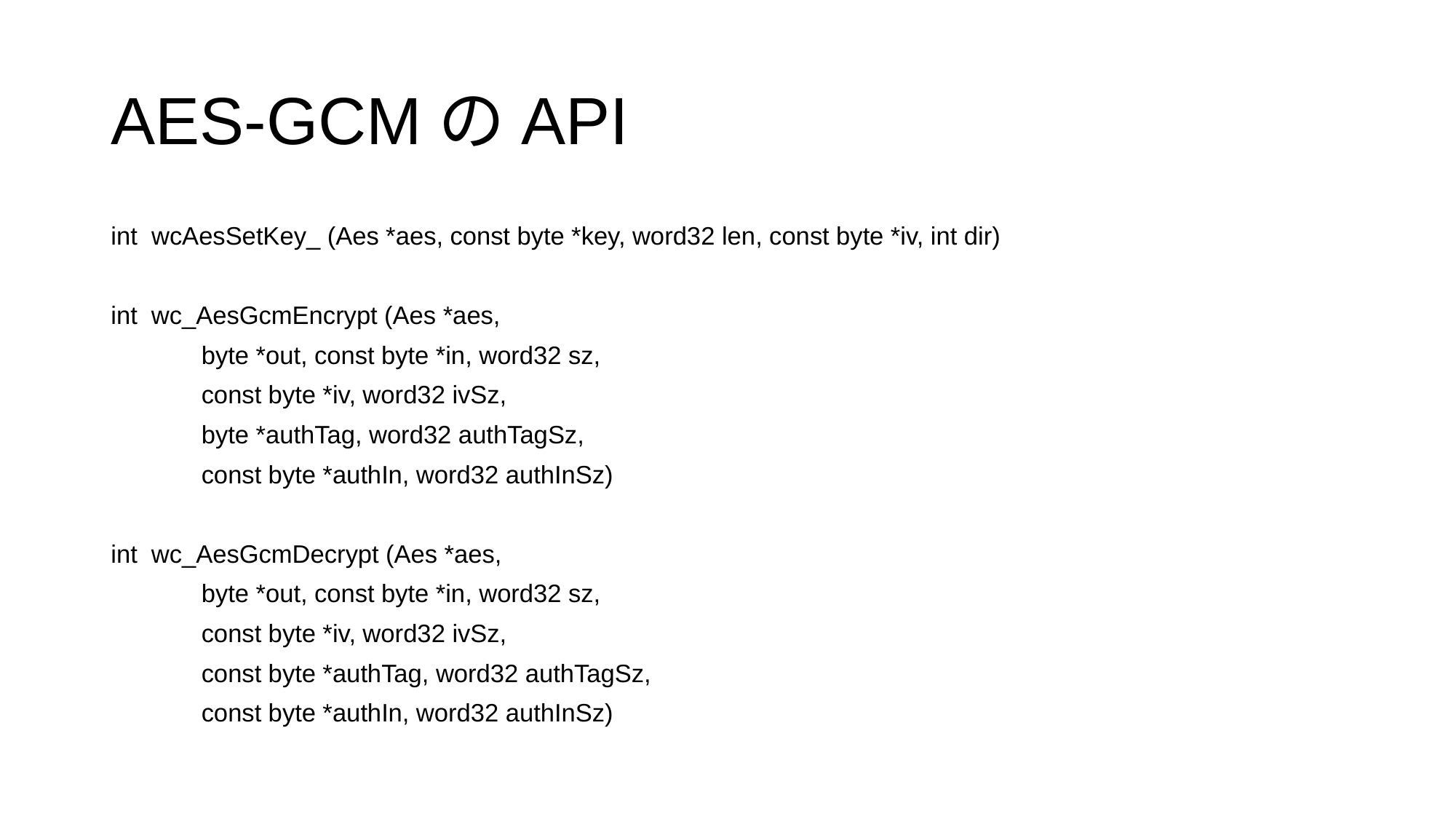

# AES-GCMのAPI
int  wcAesSetKey_ (Aes *aes, const byte *key, word32 len, const byte *iv, int dir)

int  wc_AesGcmEncrypt (Aes *aes,
	byte *out, const byte *in, word32 sz,
	const byte *iv, word32 ivSz,
	byte *authTag, word32 authTagSz,
	const byte *authIn, word32 authInSz)

int  wc_AesGcmDecrypt (Aes *aes,
	byte *out, const byte *in, word32 sz,
	const byte *iv, word32 ivSz,
	const byte *authTag, word32 authTagSz,
	const byte *authIn, word32 authInSz)